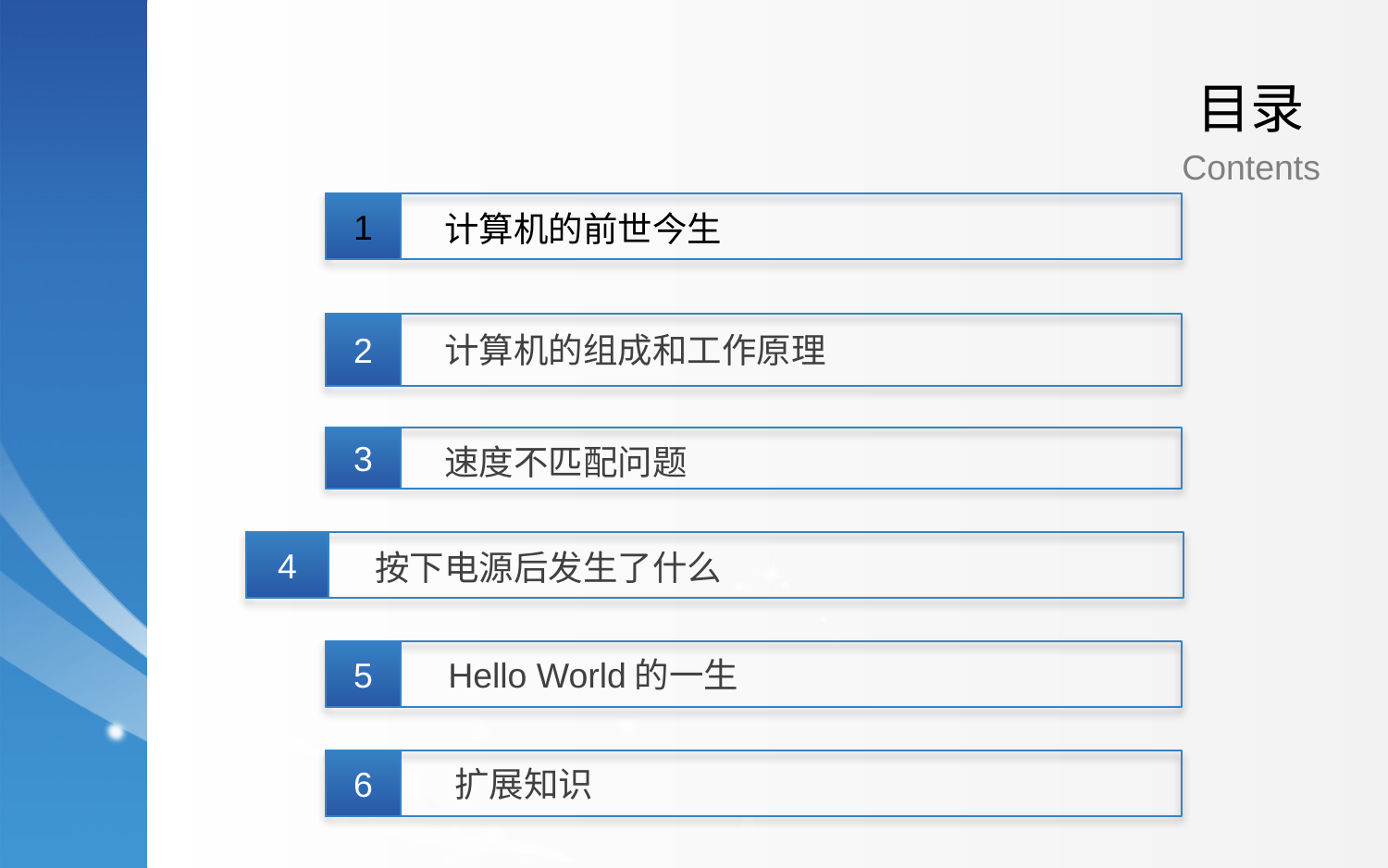

# 目录
Contents

1
计算机的前世今生

2
计算机的组成和工作原理

3
速度不匹配问题

4
按下电源后发生了什么

5
 Hello World的一生

6
 扩展知识